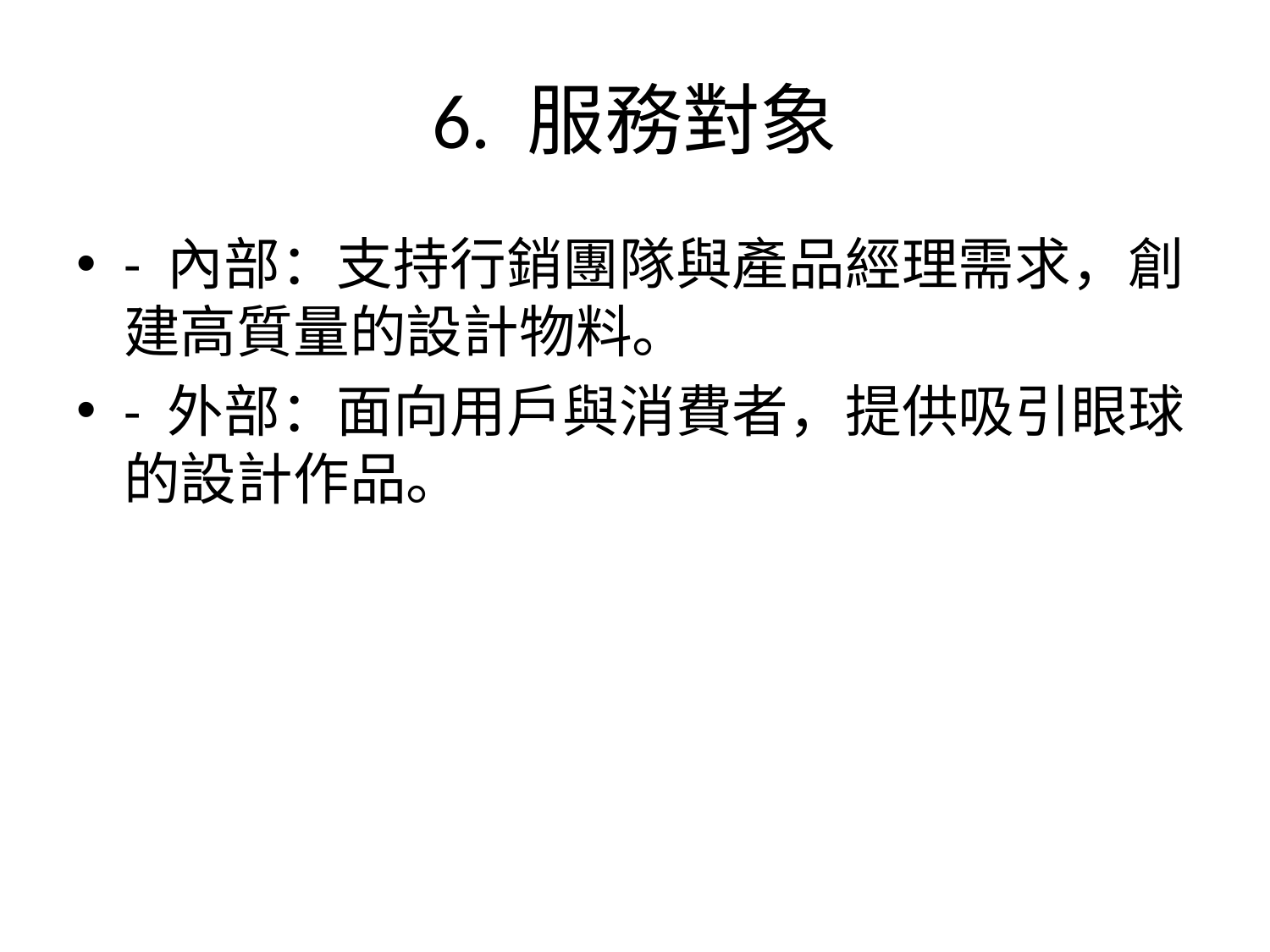

# 6. 服務對象
- 內部：支持行銷團隊與產品經理需求，創建高質量的設計物料。
- 外部：面向用戶與消費者，提供吸引眼球的設計作品。